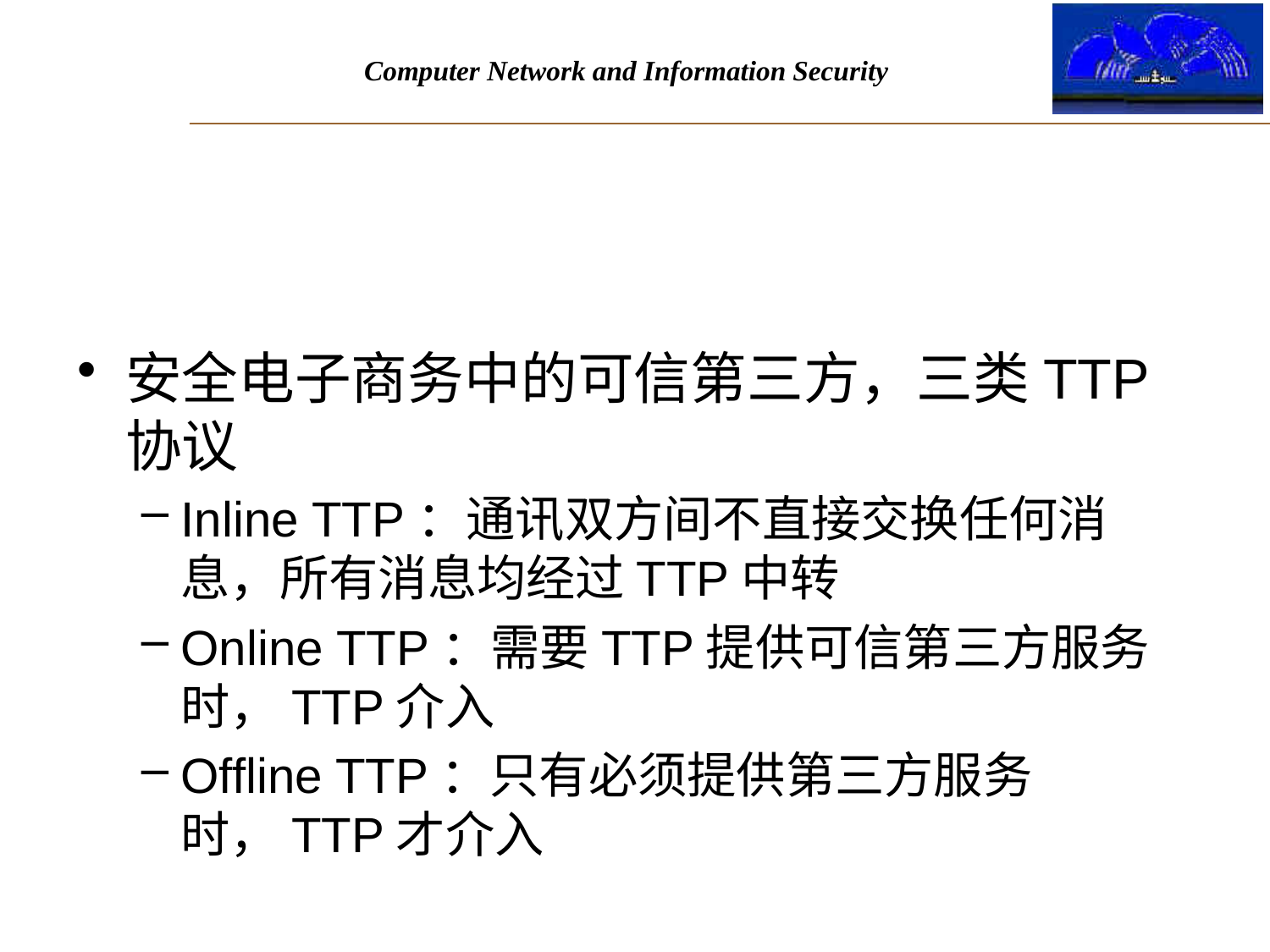

#
安全电子商务中的可信第三方，三类TTP协议
Inline TTP：通讯双方间不直接交换任何消息，所有消息均经过TTP中转
Online TTP：需要TTP提供可信第三方服务时，TTP介入
Offline TTP：只有必须提供第三方服务时，TTP才介入